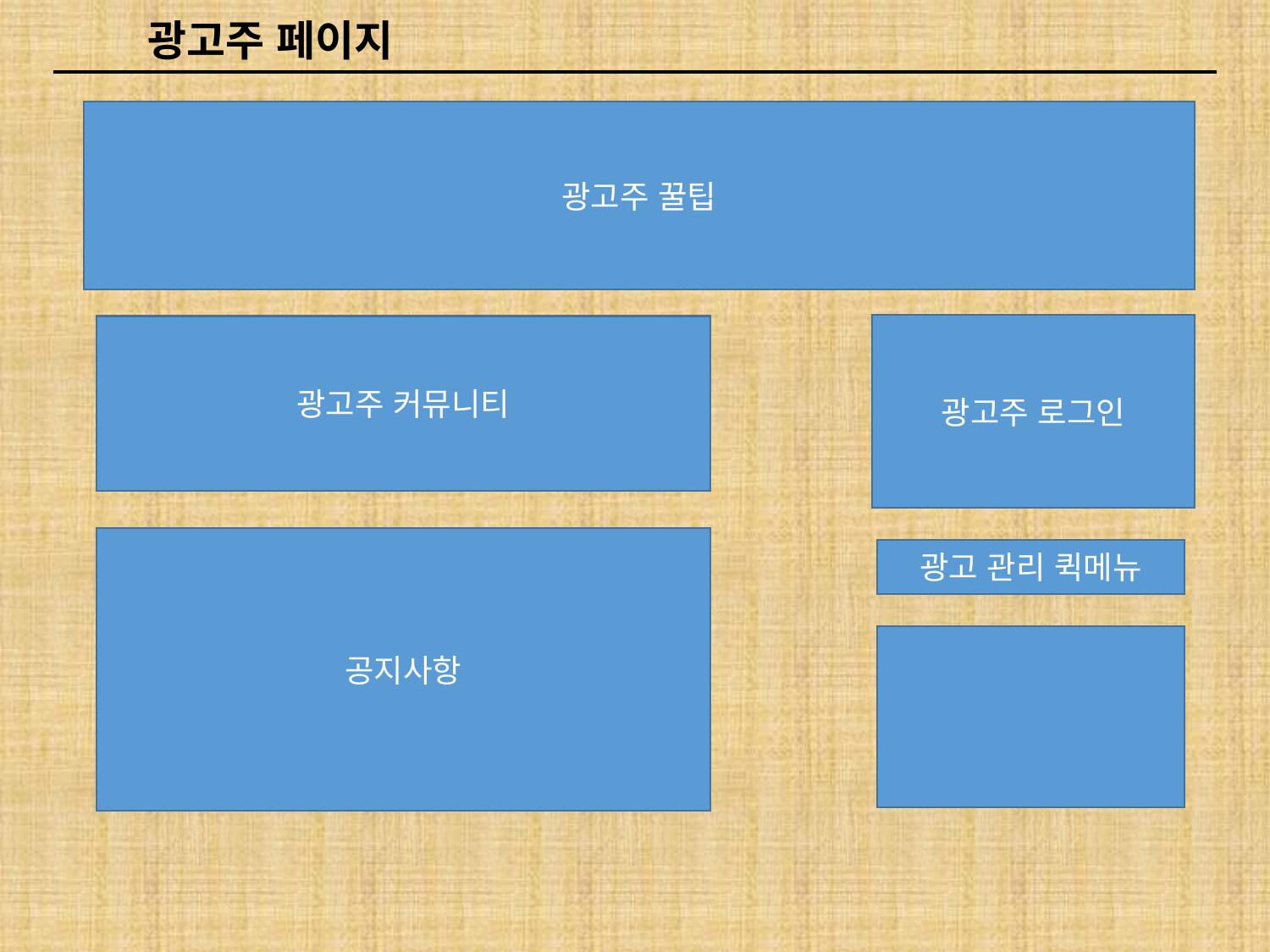

광고주 페이지
광고주 꿀팁
광고주 로그인
광고주 커뮤니티
공지사항
광고 관리 퀵메뉴